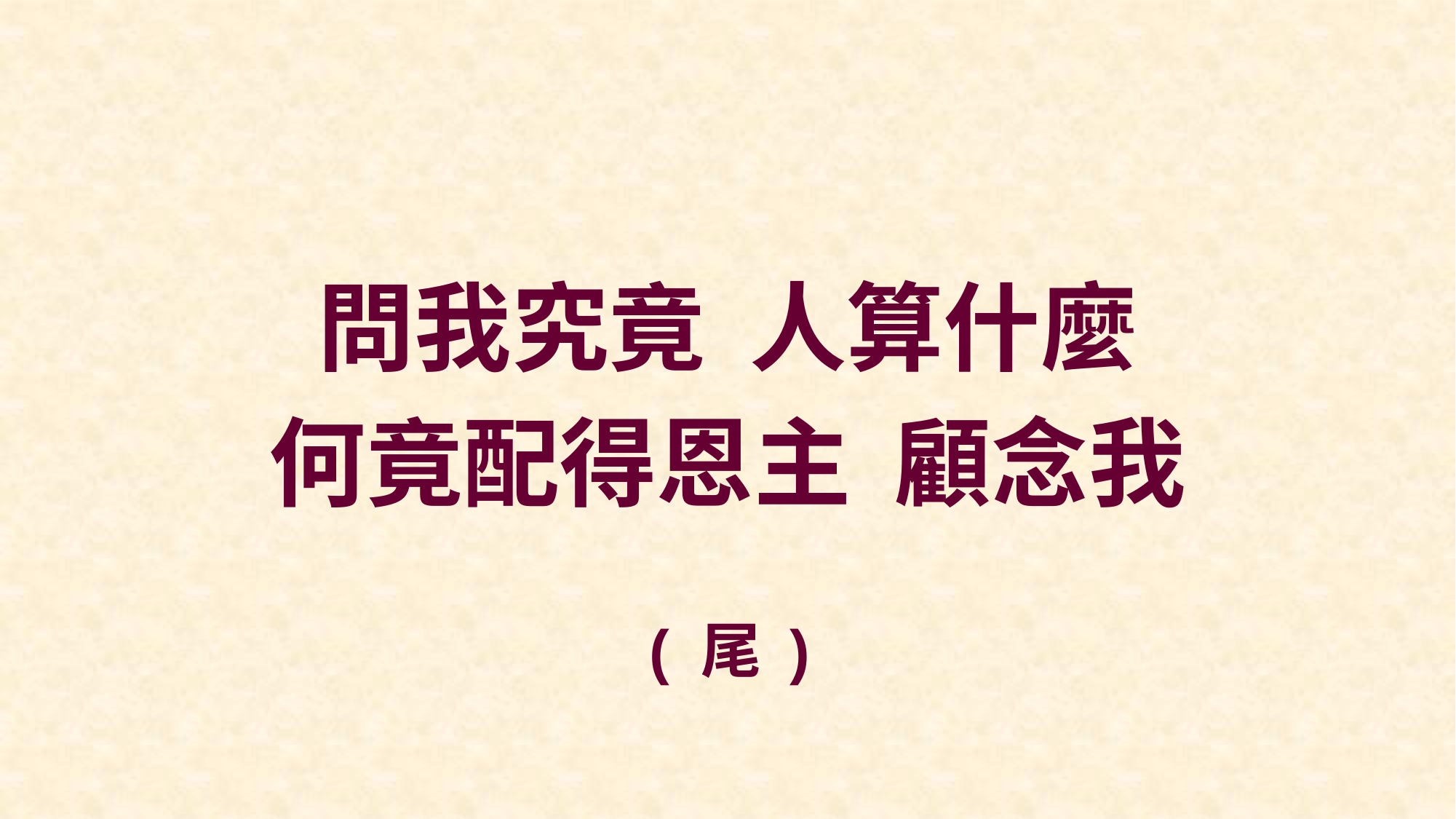

問我究竟  人算什麼
何竟配得恩主  顧念我
( 尾 )